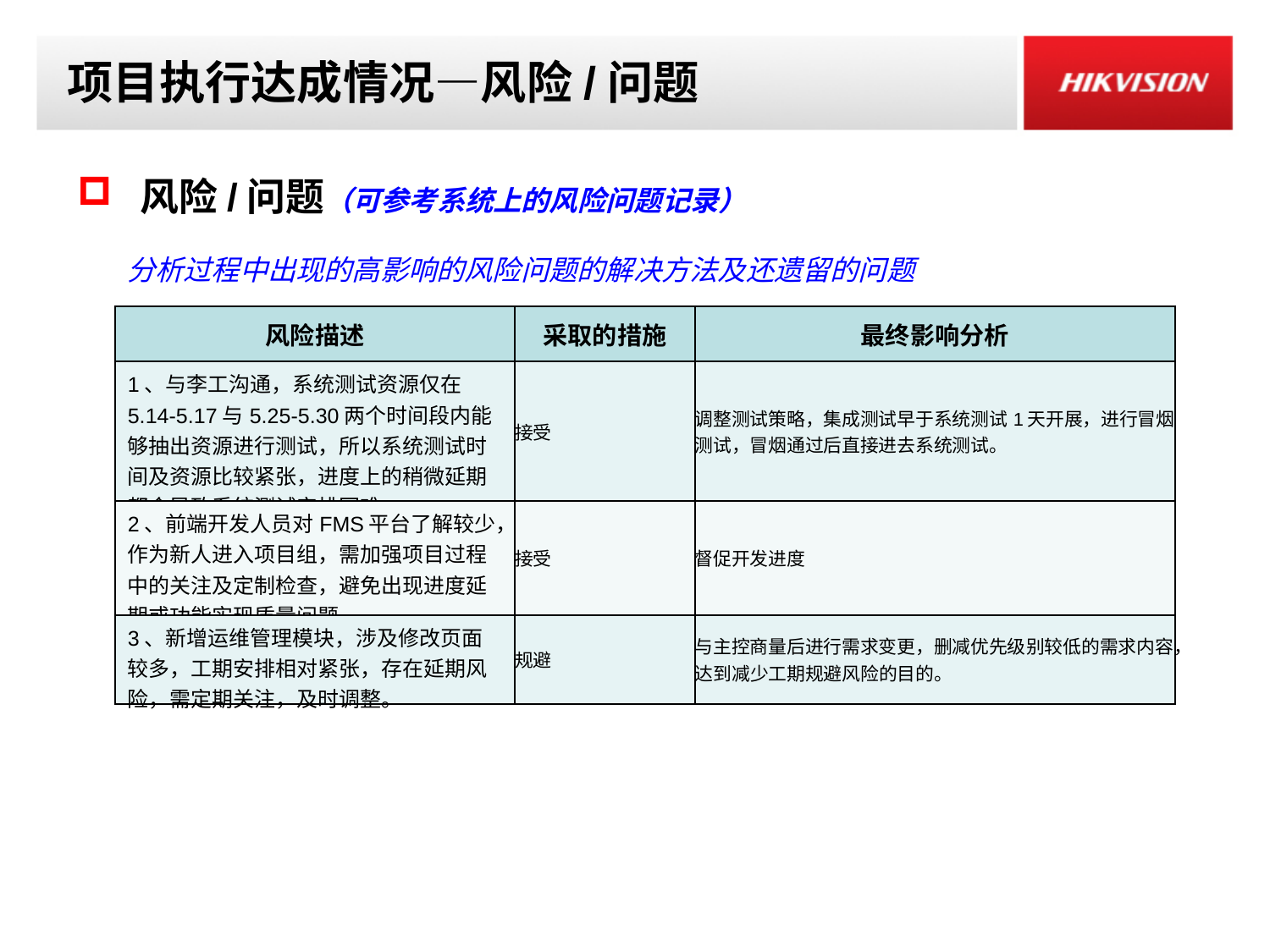

# 项目执行达成情况—风险/问题
  风险/问题（可参考系统上的风险问题记录）
分析过程中出现的高影响的风险问题的解决方法及还遗留的问题
| 风险描述 | 采取的措施 | 最终影响分析 |
| --- | --- | --- |
| 1、与李工沟通，系统测试资源仅在5.14-5.17与5.25-5.30两个时间段内能够抽出资源进行测试，所以系统测试时间及资源比较紧张，进度上的稍微延期都会导致系统测试安排困难。 | 接受 | 调整测试策略，集成测试早于系统测试1天开展，进行冒烟测试，冒烟通过后直接进去系统测试。 |
| 2、前端开发人员对FMS平台了解较少，作为新人进入项目组，需加强项目过程中的关注及定制检查，避免出现进度延期或功能实现质量问题。 | 接受 | 督促开发进度 |
| 3、新增运维管理模块，涉及修改页面较多，工期安排相对紧张，存在延期风险，需定期关注，及时调整。 | 规避 | 与主控商量后进行需求变更，删减优先级别较低的需求内容，达到减少工期规避风险的目的。 |